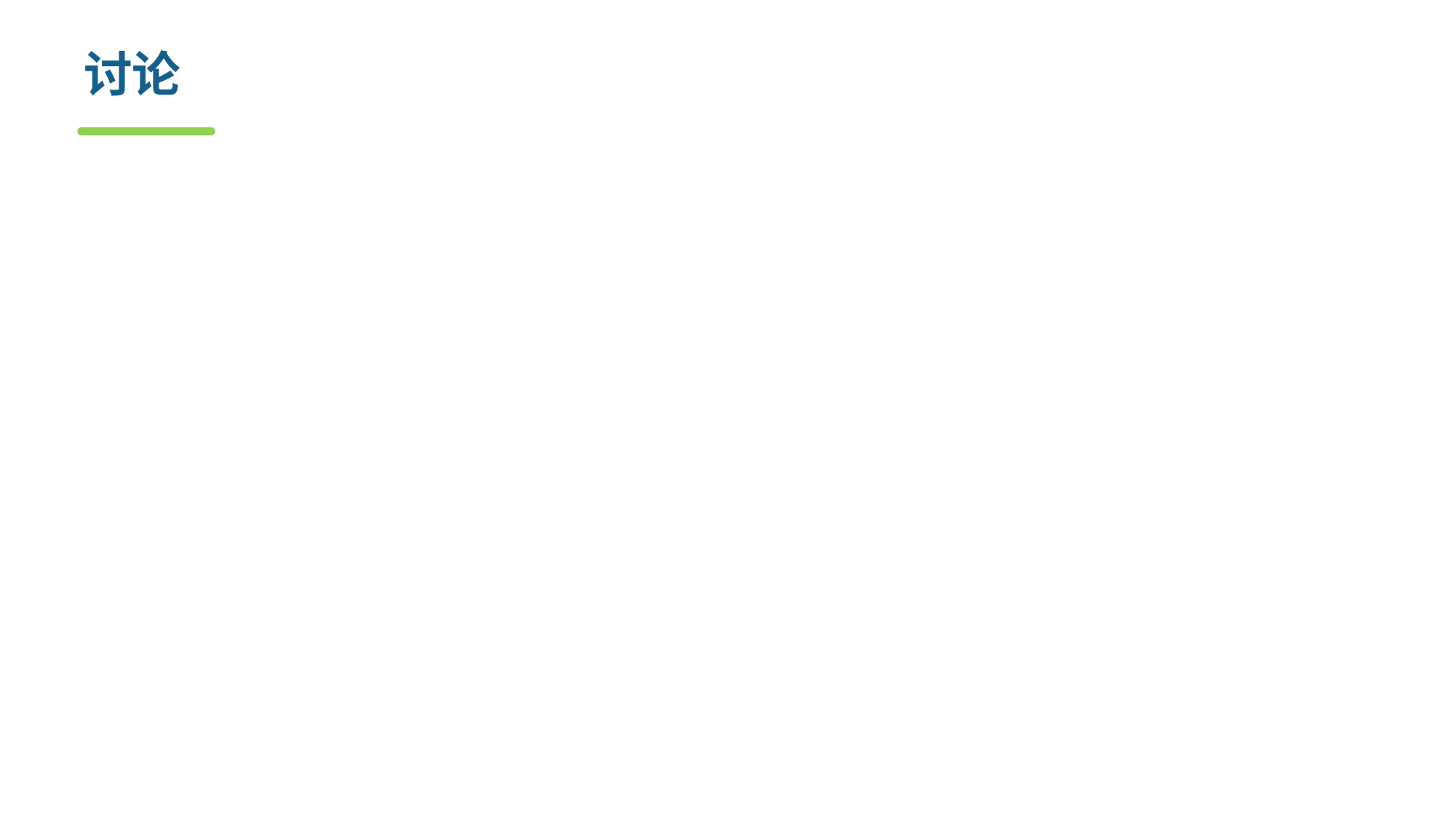

# 讨论
“女儿”和“父亲”是什么关系？
“青蛙”和“蝌蚪”是什么关系？（ Metamorphosis ）
140